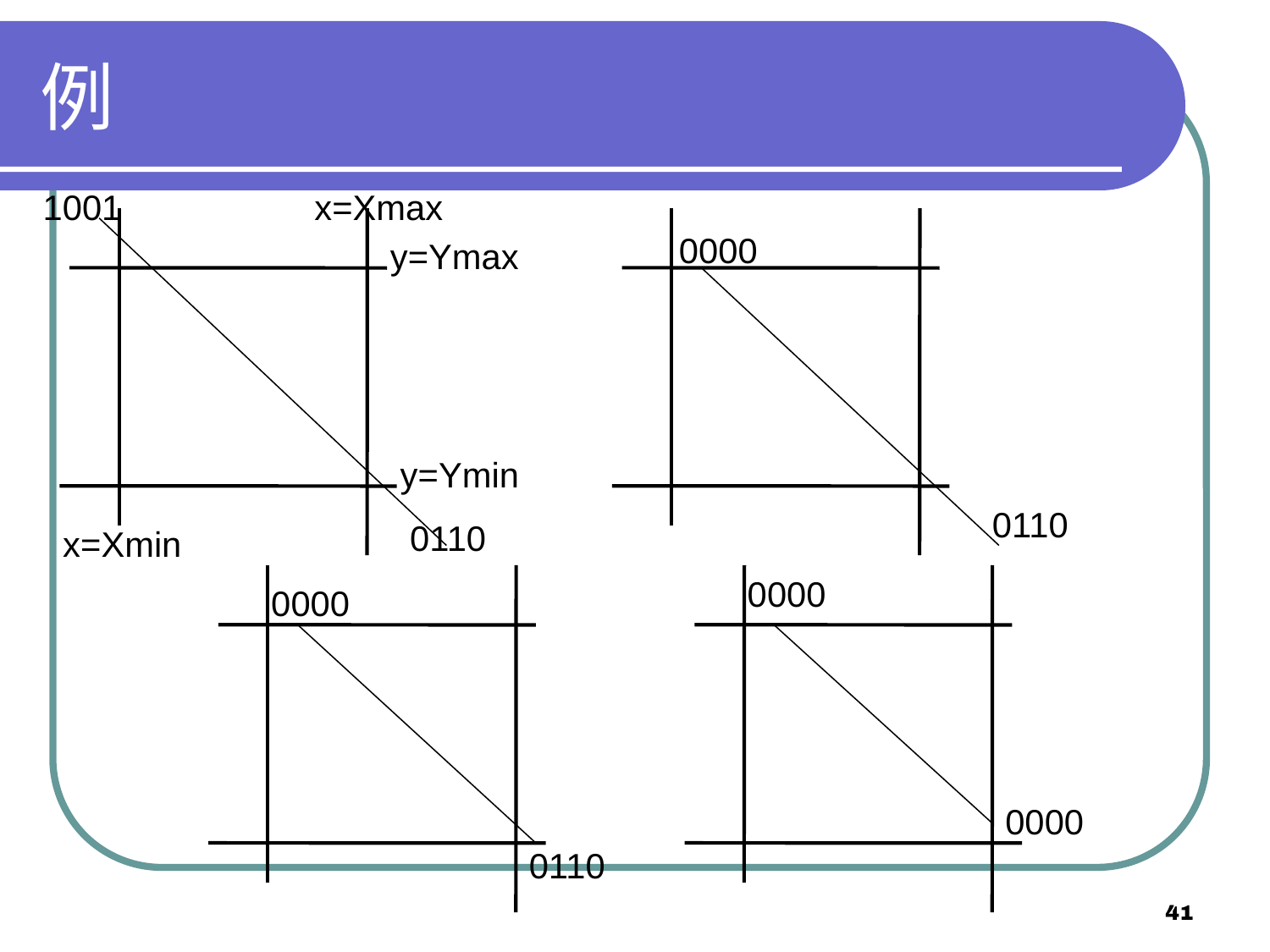

# 例
1001
x=Xmax
0000
y=Ymax
y=Ymin
0110
0110
x=Xmin
0000
0000
0000
0110
41